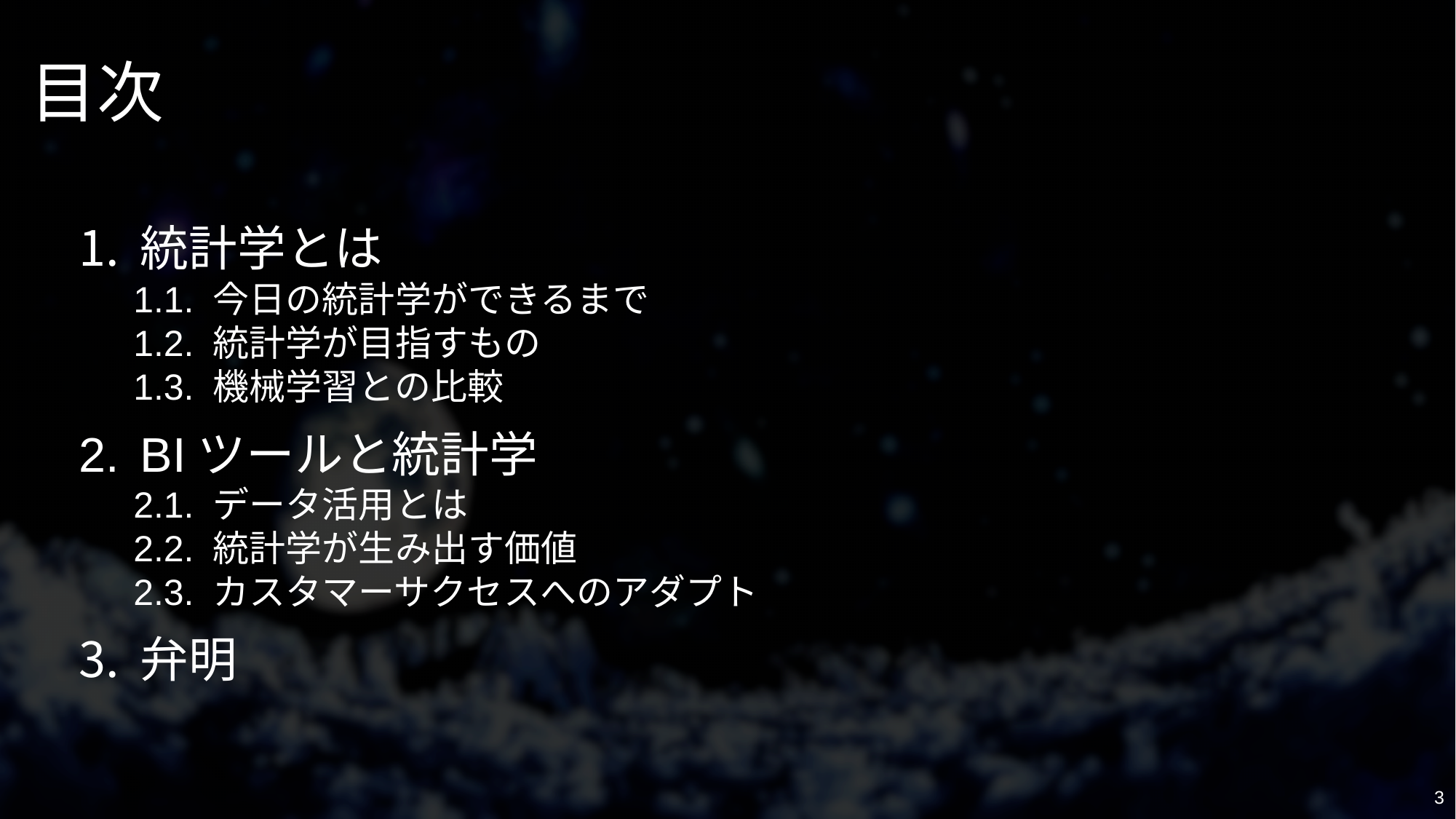

# 目次
統計学とは
1.1. 今日の統計学ができるまで
1.2. 統計学が目指すもの
1.3. 機械学習との比較

BIツールと統計学
2.1. データ活用とは
2.2. 統計学が生み出す価値
2.3. カスタマーサクセスへのアダプト

弁明
3